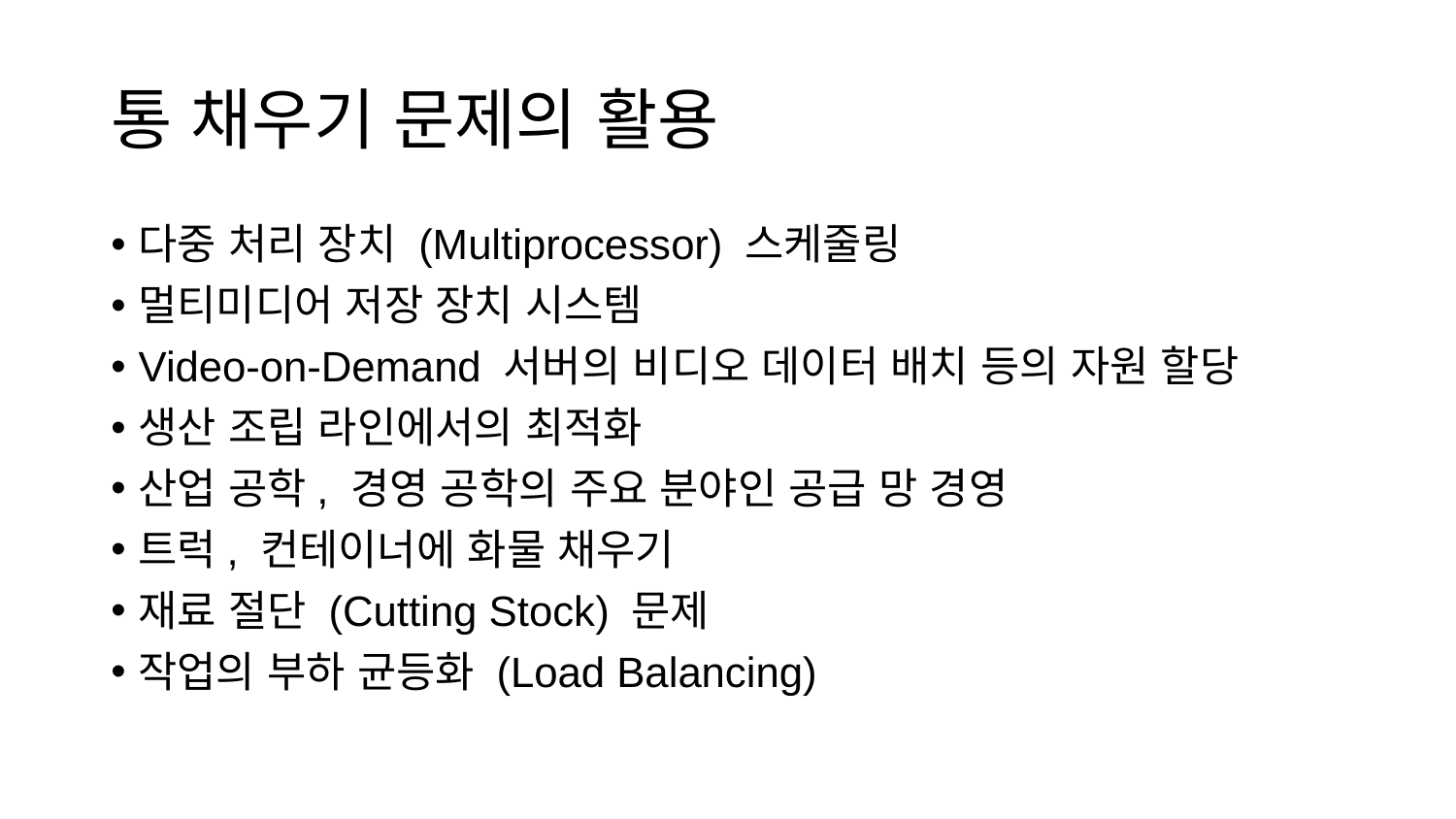

# 통 채우기 문제의 활용
다중 처리 장치 (Multiprocessor) 스케줄링
멀티미디어 저장 장치 시스템
Video‐on‐Demand 서버의 비디오 데이터 배치 등의 자원 할당
생산 조립 라인에서의 최적화
산업 공학, 경영 공학의 주요 분야인 공급 망 경영
트럭, 컨테이너에 화물 채우기
재료 절단 (Cutting Stock) 문제
작업의 부하 균등화 (Load Balancing)